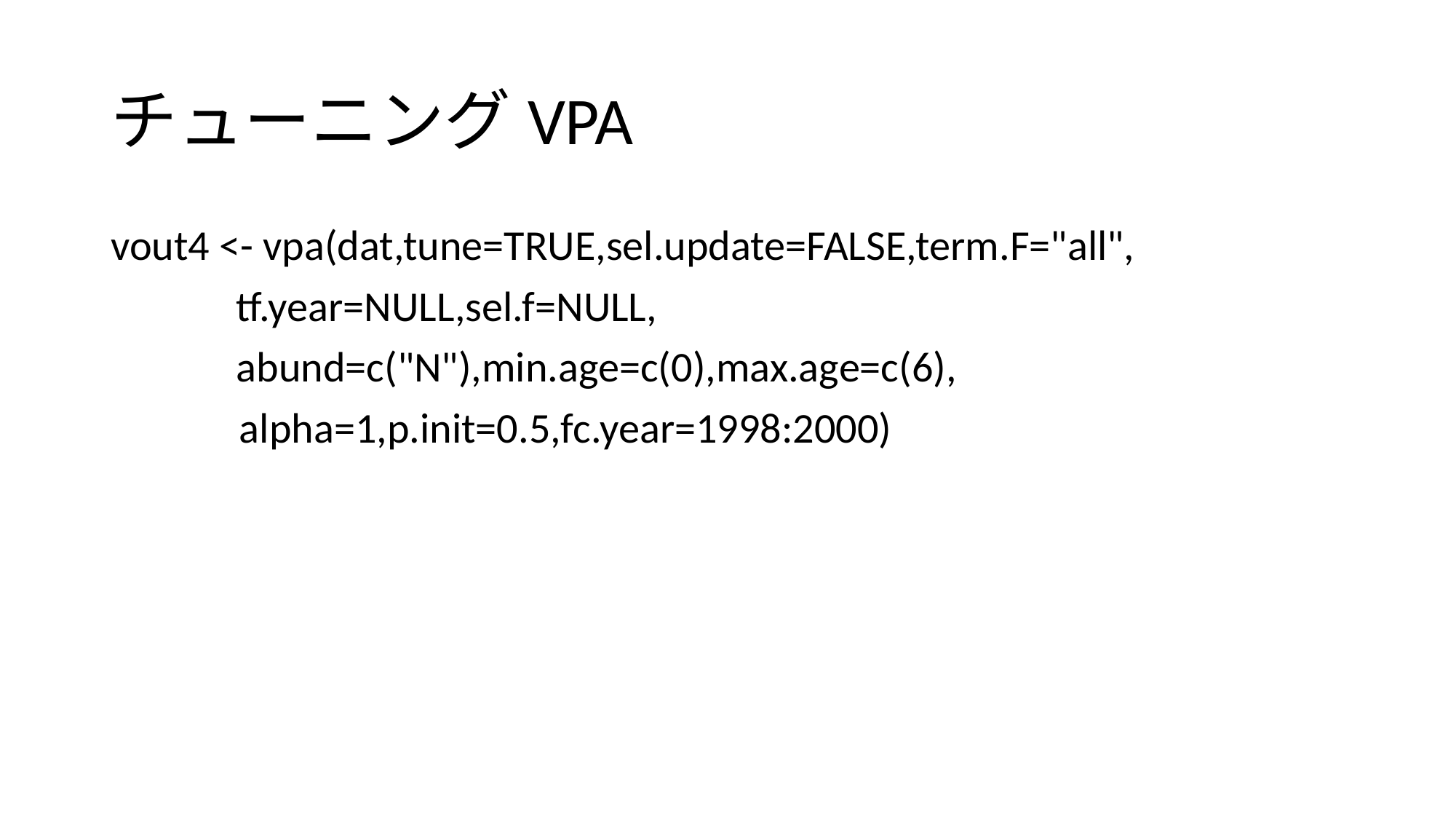

# チューニングVPA
vout4 <- vpa(dat,tune=TRUE,sel.update=FALSE,term.F="all",
             tf.year=NULL,sel.f=NULL,
             abund=c("N"),min.age=c(0),max.age=c(6),
	  alpha=1,p.init=0.5,fc.year=1998:2000)